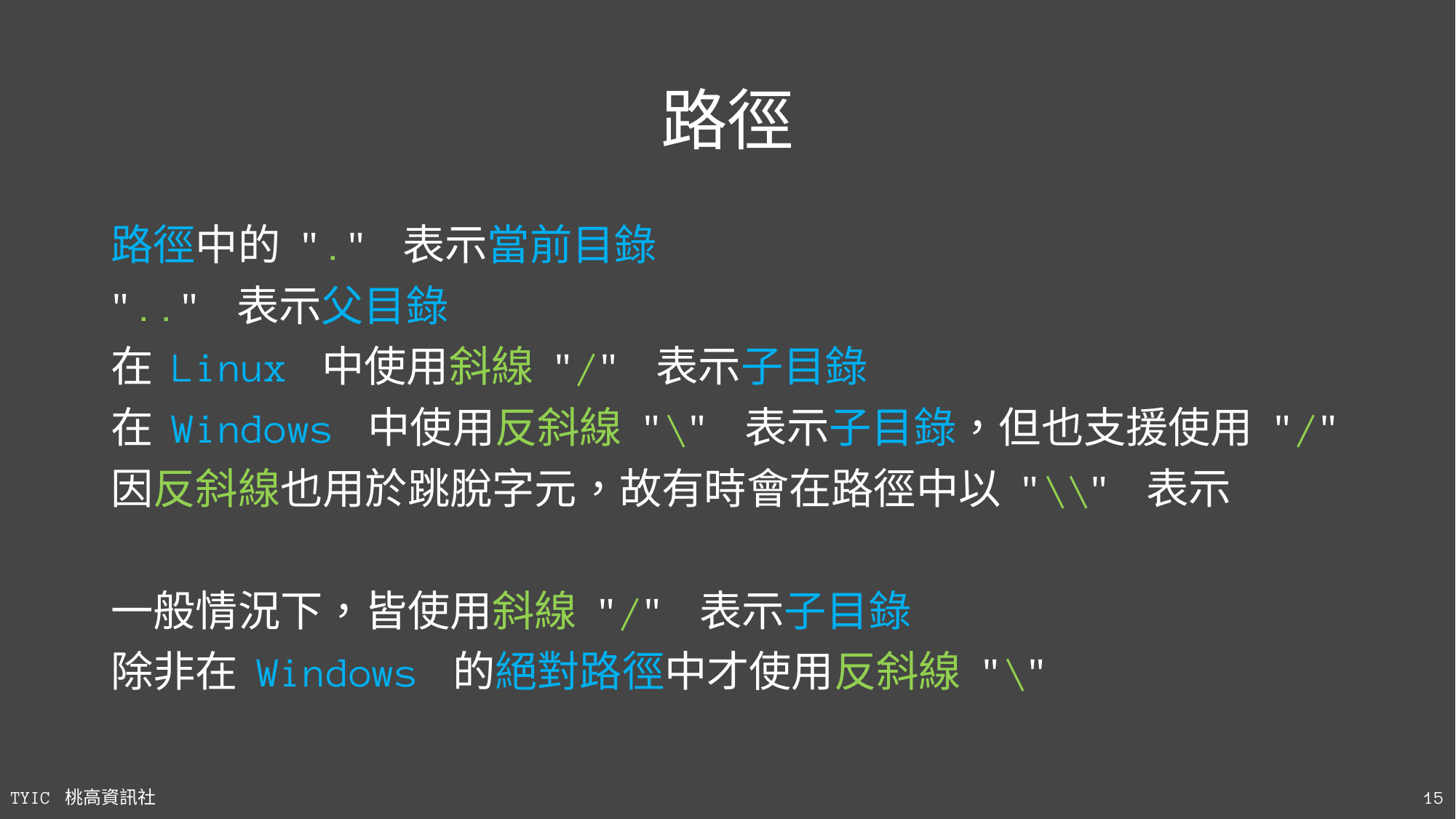

# 路徑
路徑中的 "." 表示當前目錄
".." 表示父目錄
在 Linux 中使用斜線 "/" 表示子目錄
在 Windows 中使用反斜線 "\" 表示子目錄，但也支援使用 "/"
因反斜線也用於跳脫字元，故有時會在路徑中以 "\\" 表示

一般情況下，皆使用斜線 "/" 表示子目錄
除非在 Windows 的絕對路徑中才使用反斜線 "\"